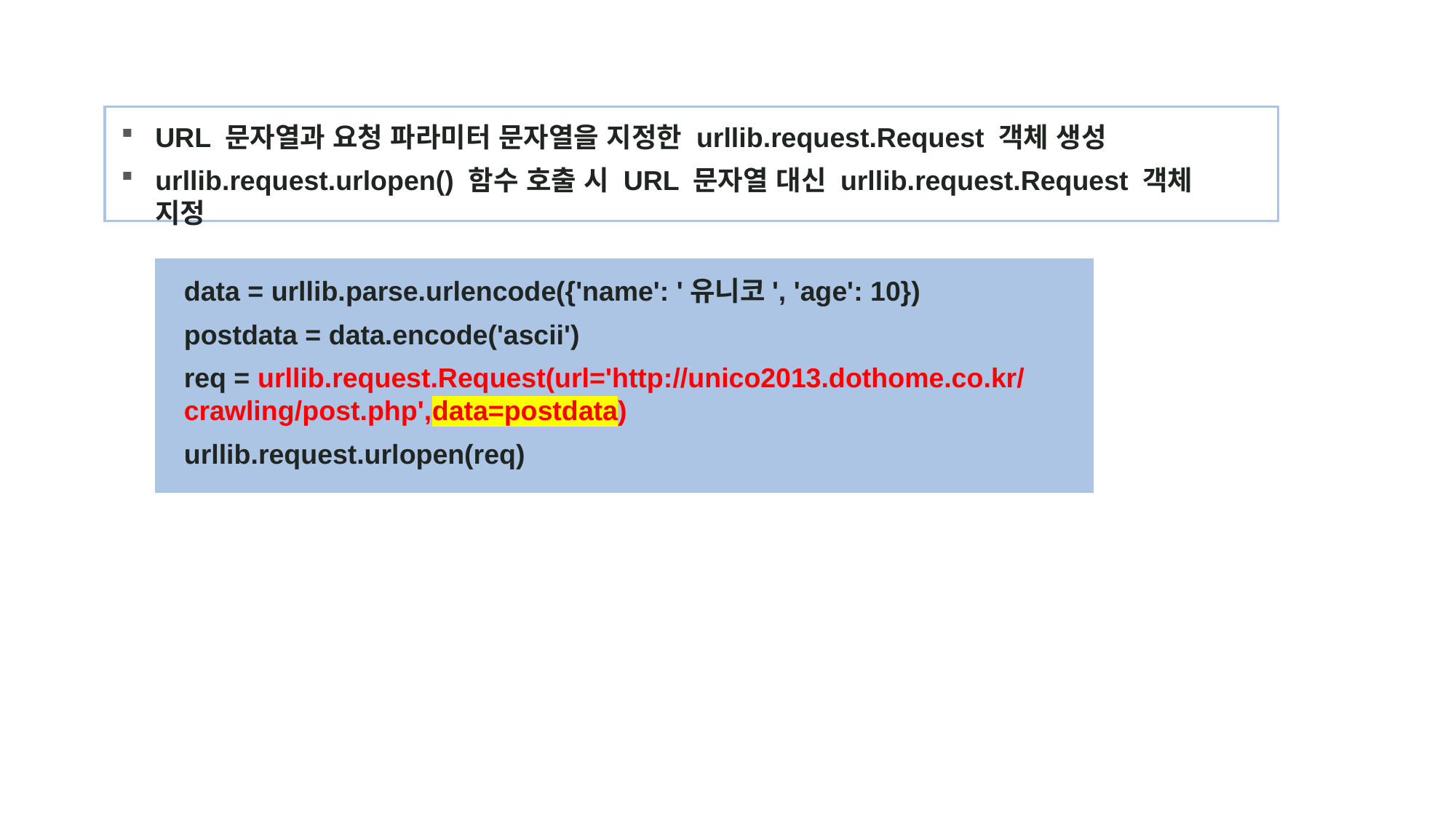

URL 문자열과 요청 파라미터 문자열을 지정한 urllib.request.Request 객체 생성
urllib.request.urlopen() 함수 호출 시 URL 문자열 대신 urllib.request.Request 객체 지정

data = urllib.parse.urlencode({'name': '유니코', 'age': 10})
postdata = data.encode('ascii')
req = urllib.request.Request(url='http://unico2013.dothome.co.kr/ crawling/post.php',data=postdata)
urllib.request.urlopen(req)